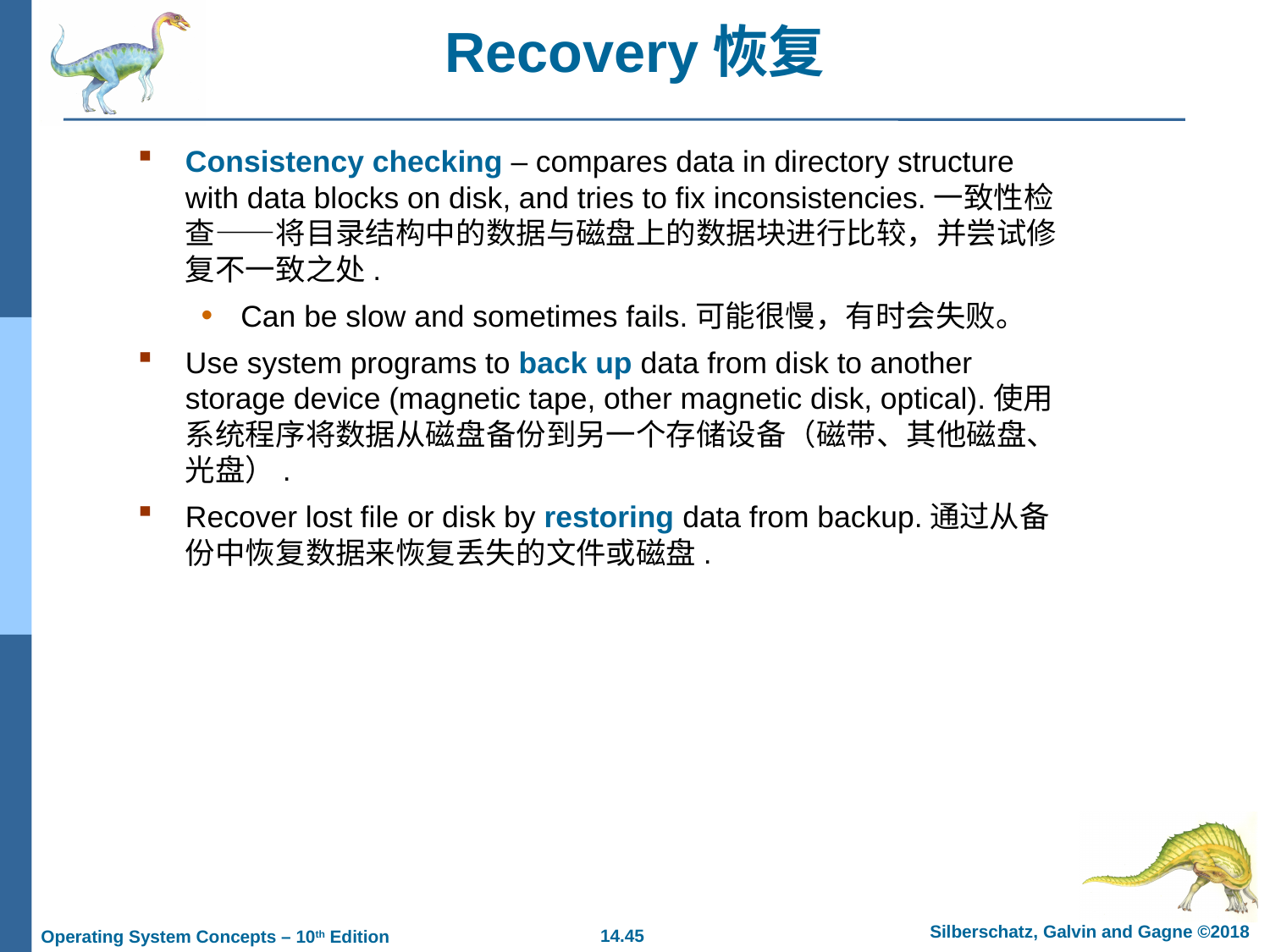

# Recovery恢复
Consistency checking – compares data in directory structure with data blocks on disk, and tries to fix inconsistencies.一致性检查——将目录结构中的数据与磁盘上的数据块进行比较，并尝试修复不一致之处.
Can be slow and sometimes fails.可能很慢，有时会失败。
Use system programs to back up data from disk to another storage device (magnetic tape, other magnetic disk, optical).使用系统程序将数据从磁盘备份到另一个存储设备（磁带、其他磁盘、光盘）.
Recover lost file or disk by restoring data from backup.通过从备份中恢复数据来恢复丢失的文件或磁盘.